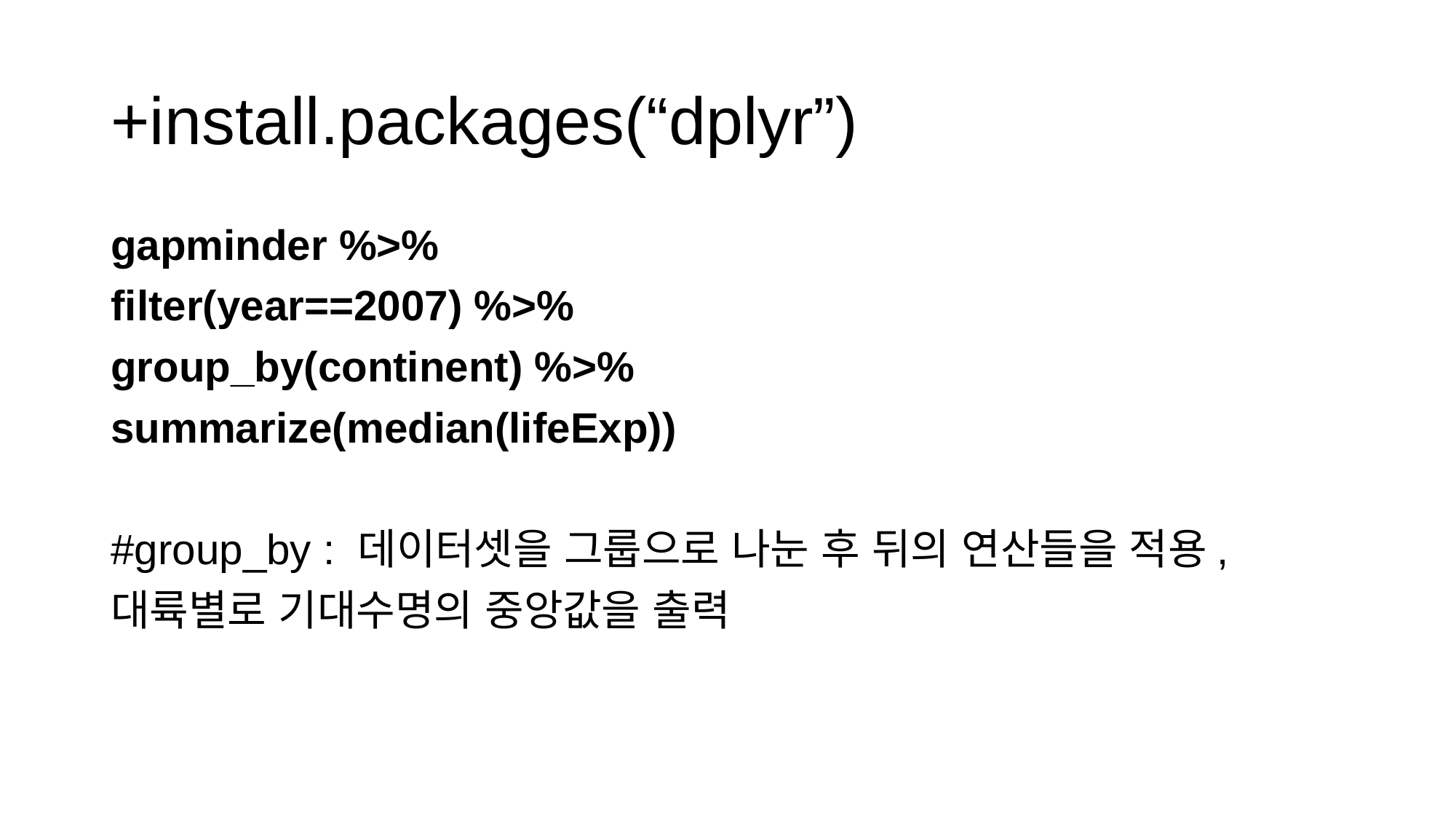

# +install.packages(“dplyr”)
gapminder %>%
filter(year==2007) %>%
group_by(continent) %>%
summarize(median(lifeExp))

#group_by : 데이터셋을 그룹으로 나눈 후 뒤의 연산들을 적용,
대륙별로 기대수명의 중앙값을 출력